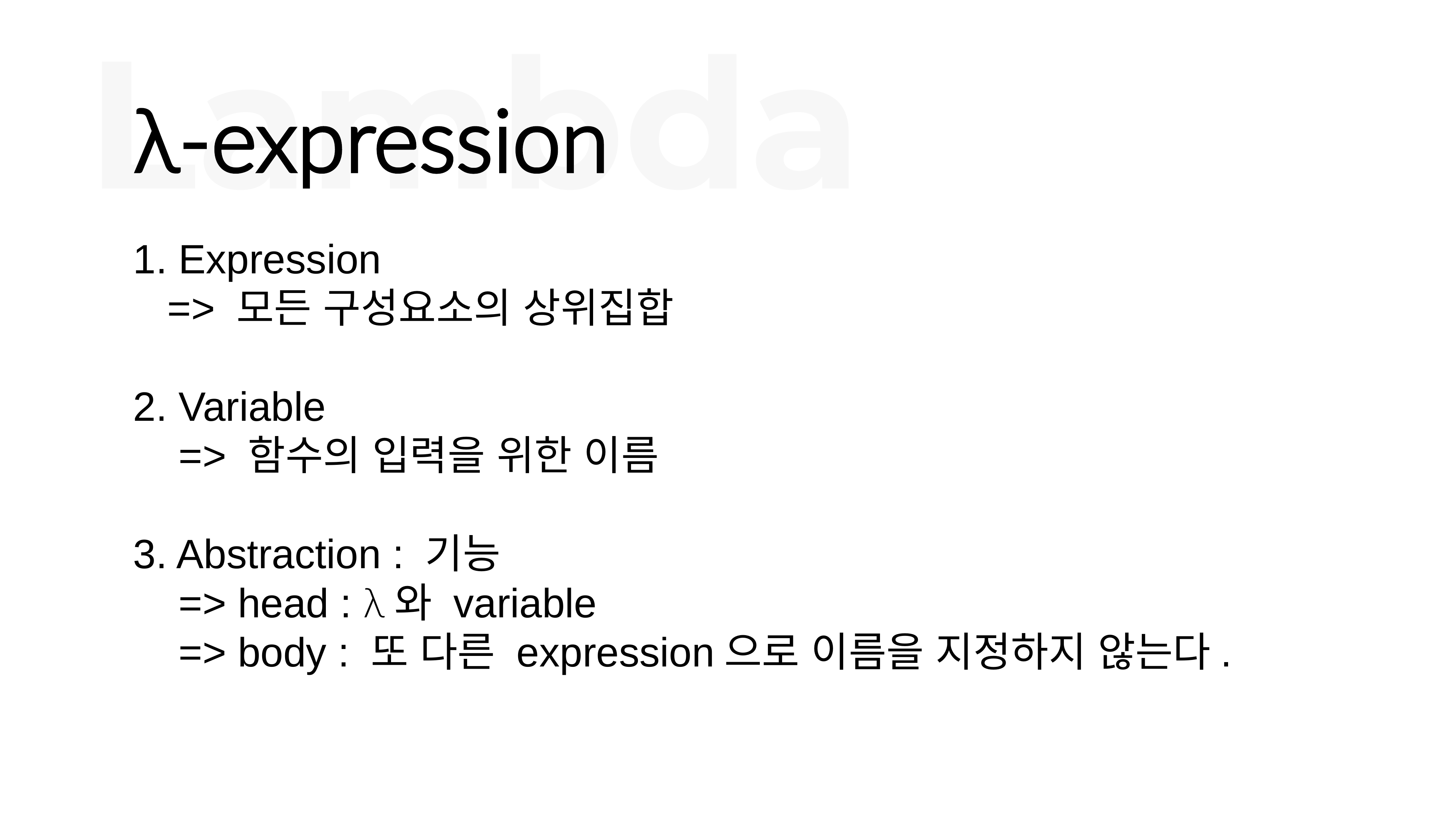

Lambda
λ-expression
1. Expression
   => 모든 구성요소의 상위집합

2. Variable
    => 함수의 입력을 위한 이름

3. Abstraction : 기능
    => head : λ와 variable
    => body : 또 다른 expression으로 이름을 지정하지 않는다.